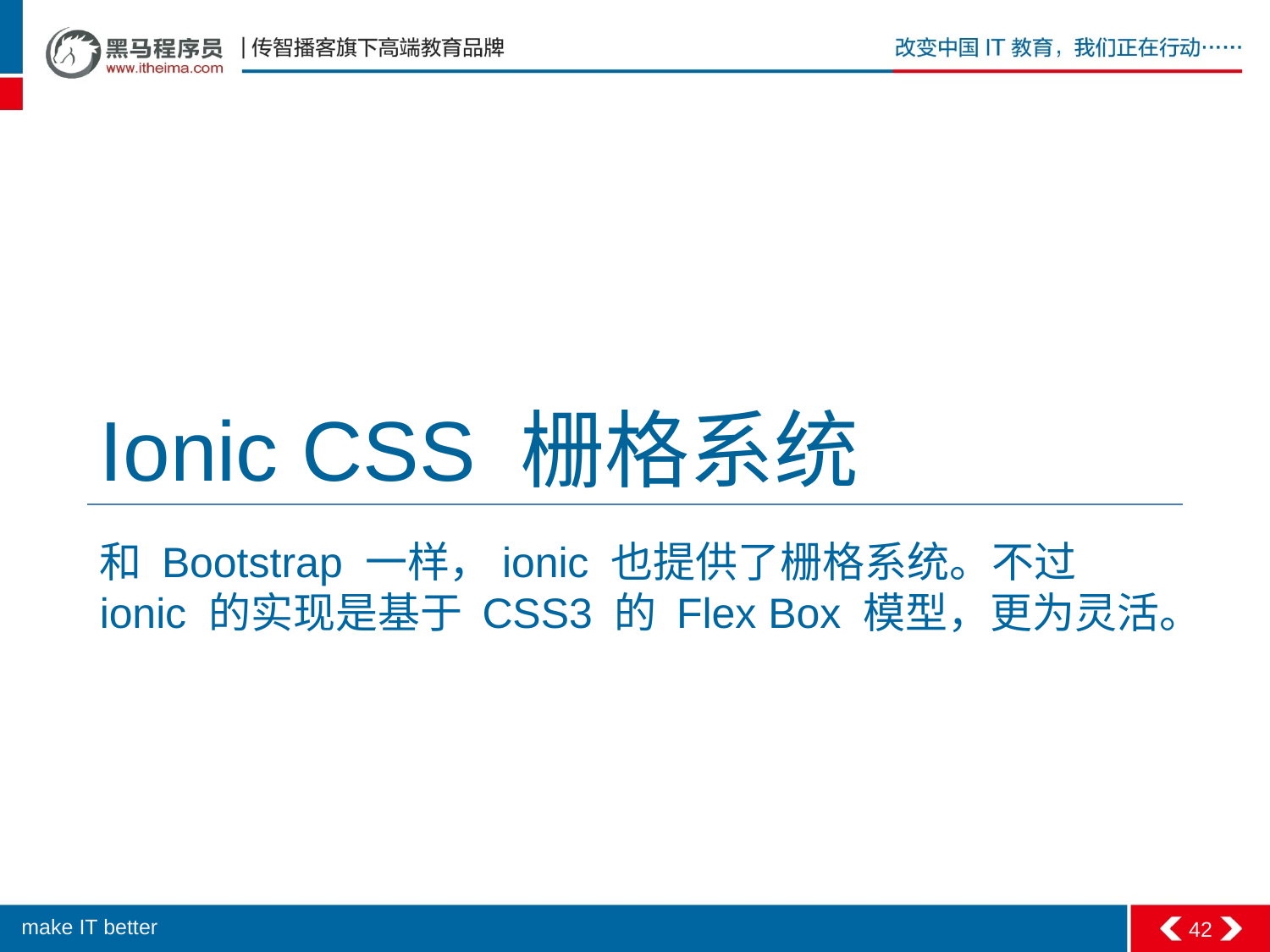

# Ionic CSS 栅格系统
和 Bootstrap 一样，ionic 也提供了栅格系统。不过 ionic 的实现是基于 CSS3 的 Flex Box 模型，更为灵活。
42

make IT better